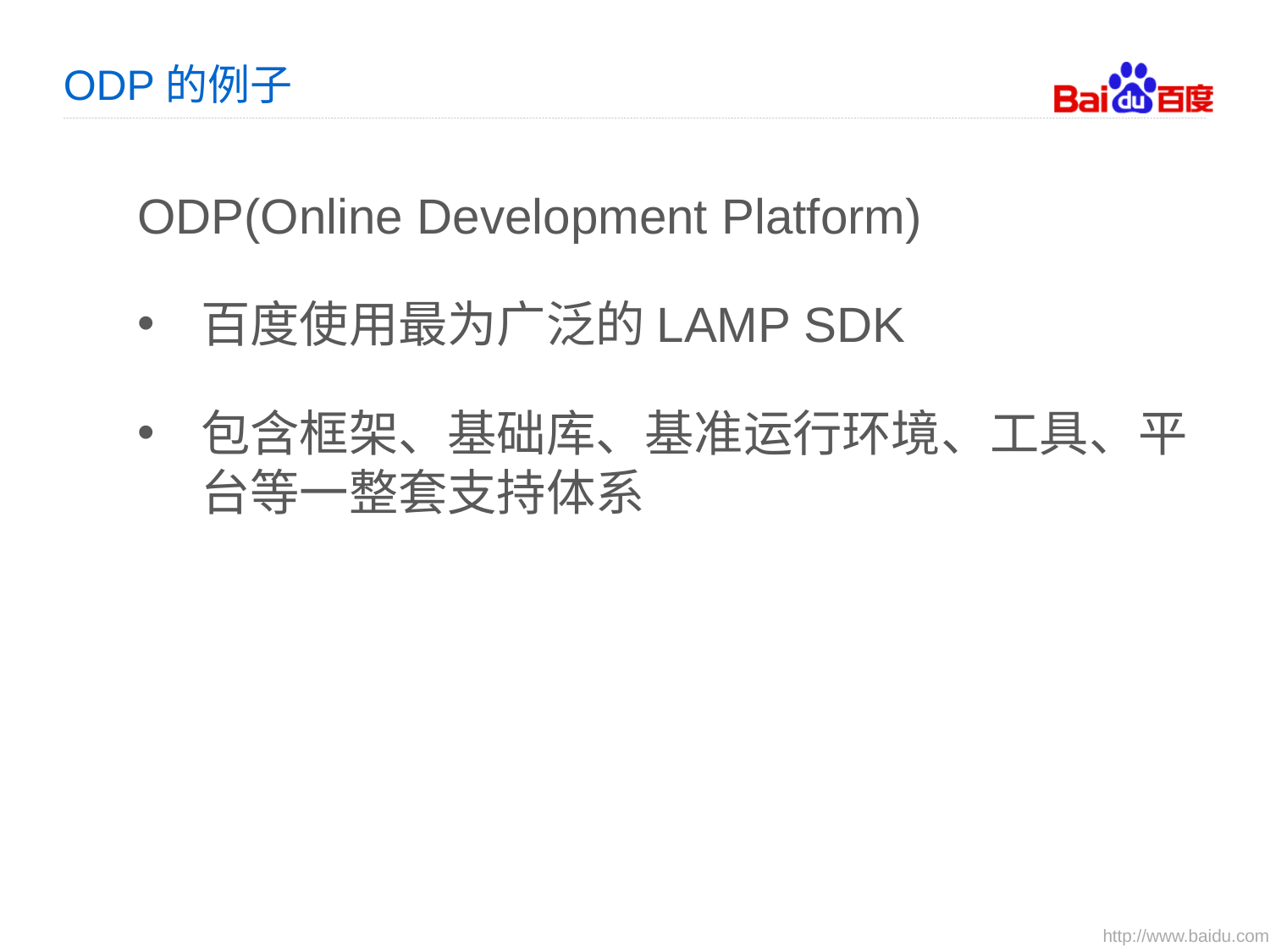

# ODP的例子
ODP(Online Development Platform)
百度使用最为广泛的LAMP SDK
包含框架、基础库、基准运行环境、工具、平台等一整套支持体系